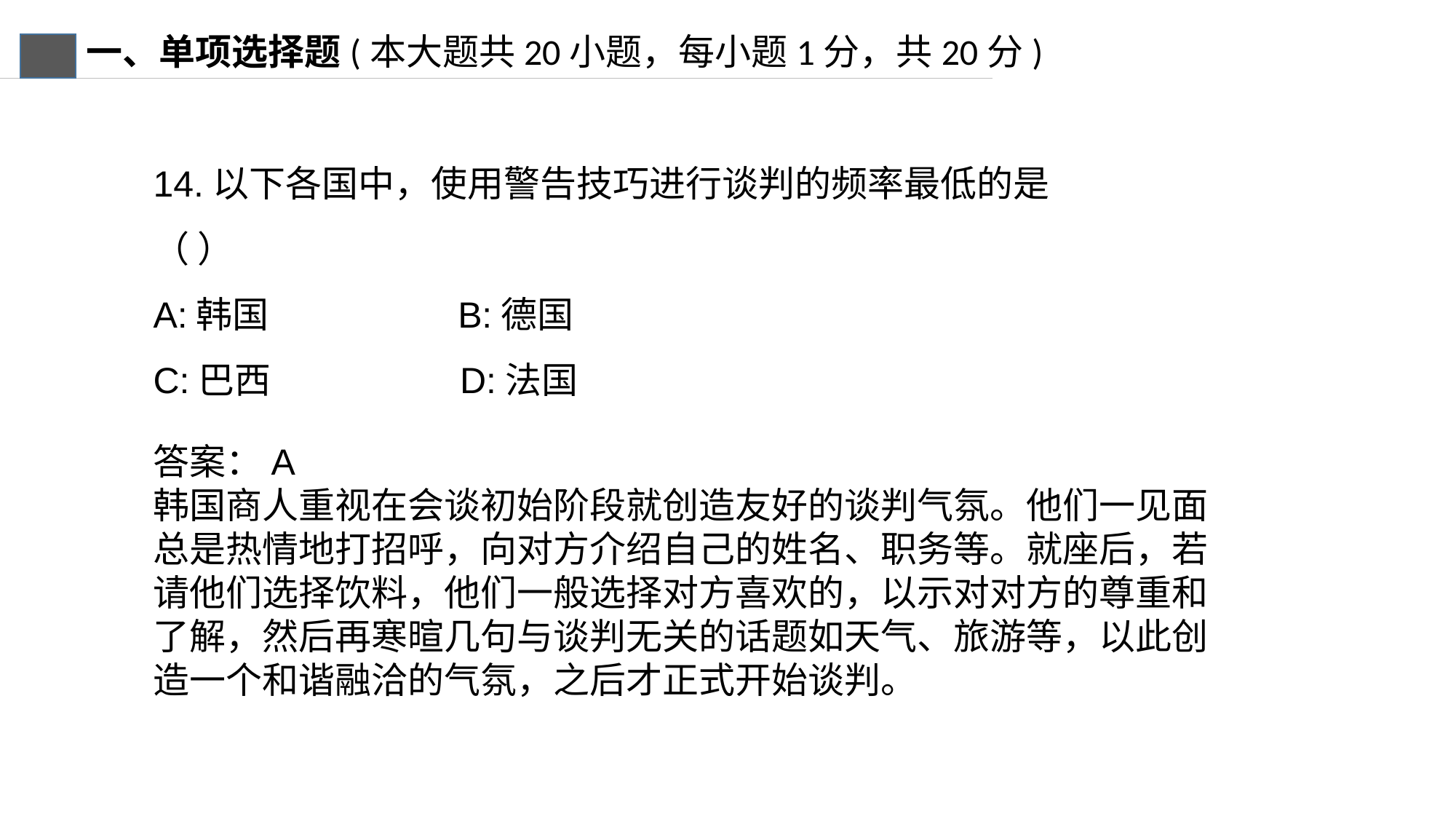

一、单项选择题(本大题共20小题，每小题1分，共20分)

14.以下各国中，使用警告技巧进行谈判的频率最低的是（ ）
A:韩国                      B:德国
C:巴西                      D:法国
答案：A
韩国商人重视在会谈初始阶段就创造友好的谈判气氛。他们一见面总是热情地打招呼，向对方介绍自己的姓名、职务等。就座后，若请他们选择饮料，他们一般选择对方喜欢的，以示对对方的尊重和了解，然后再寒暄几句与谈判无关的话题如天气、旅游等，以此创造一个和谐融洽的气氛，之后才正式开始谈判。